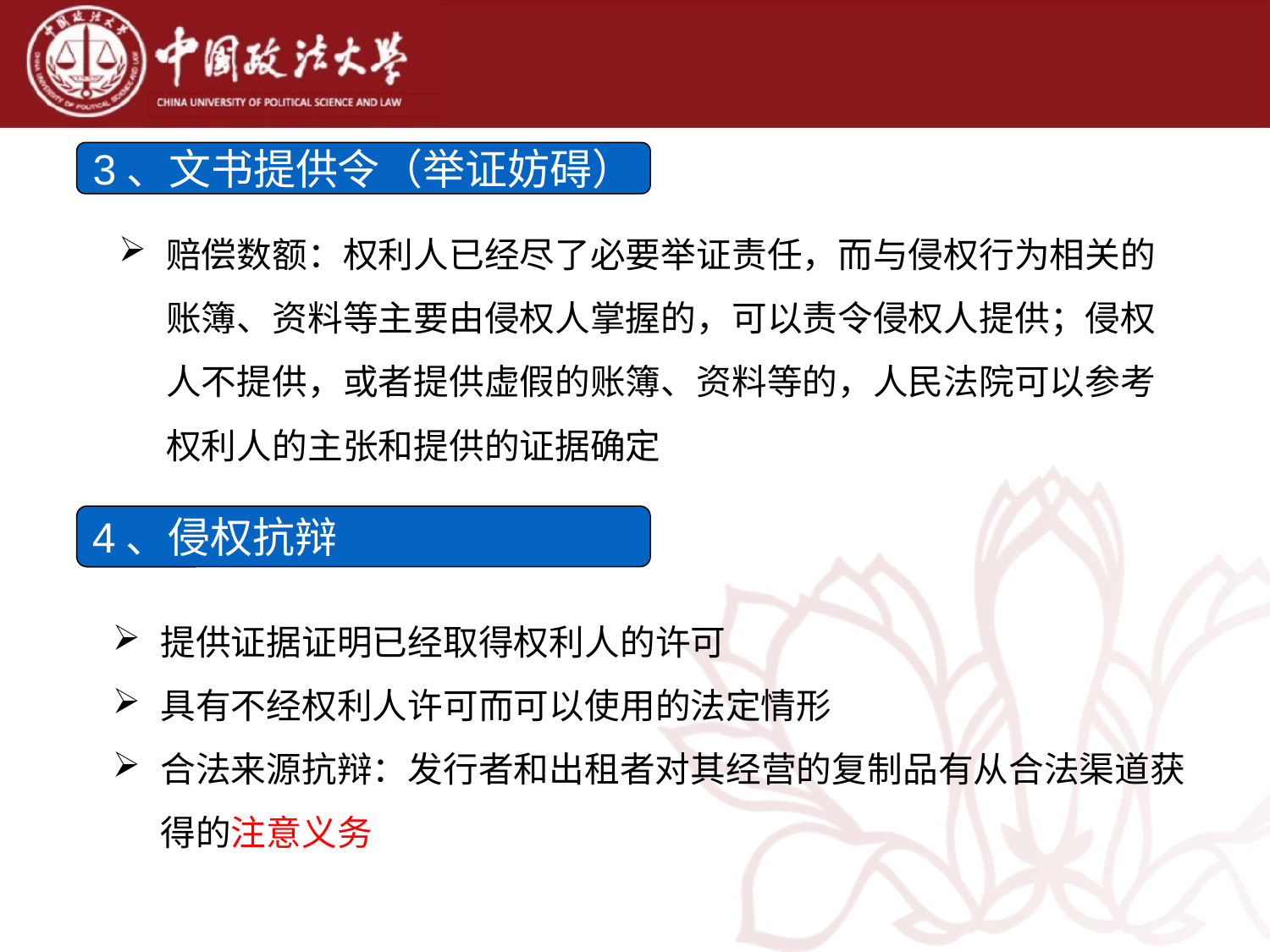

3、文书提供令（举证妨碍）
赔偿数额：权利人已经尽了必要举证责任，而与侵权行为相关的账簿、资料等主要由侵权人掌握的，可以责令侵权人提供；侵权人不提供，或者提供虚假的账簿、资料等的，人民法院可以参考权利人的主张和提供的证据确定
4、侵权抗辩
提供证据证明已经取得权利人的许可
具有不经权利人许可而可以使用的法定情形
合法来源抗辩：发行者和出租者对其经营的复制品有从合法渠道获得的注意义务